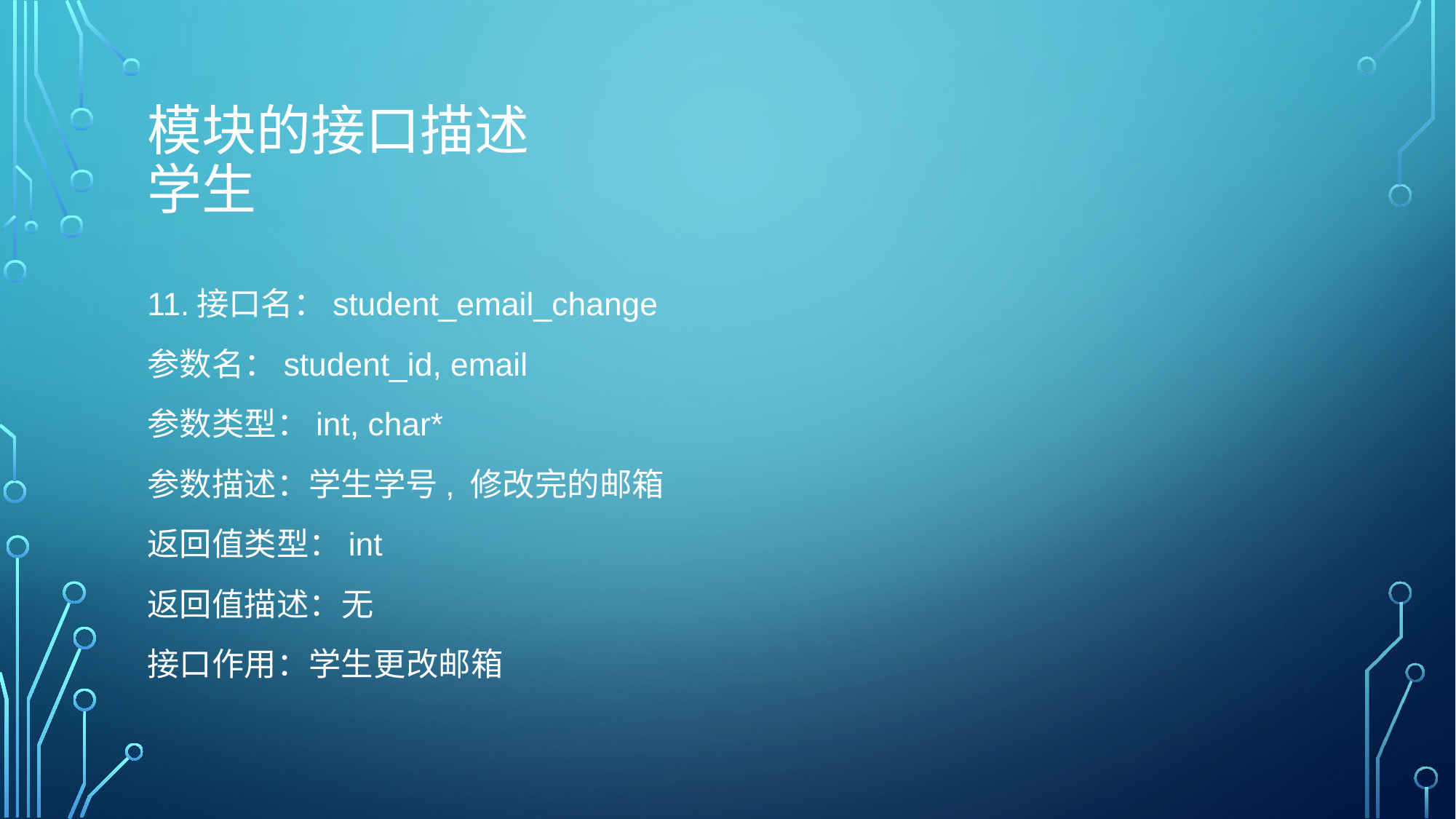

# 模块的接口描述 学生

11.接口名：student_email_change
参数名：student_id, email
参数类型：int, char*
参数描述：学生学号, 修改完的邮箱
返回值类型：int
返回值描述：无
接口作用：学生更改邮箱